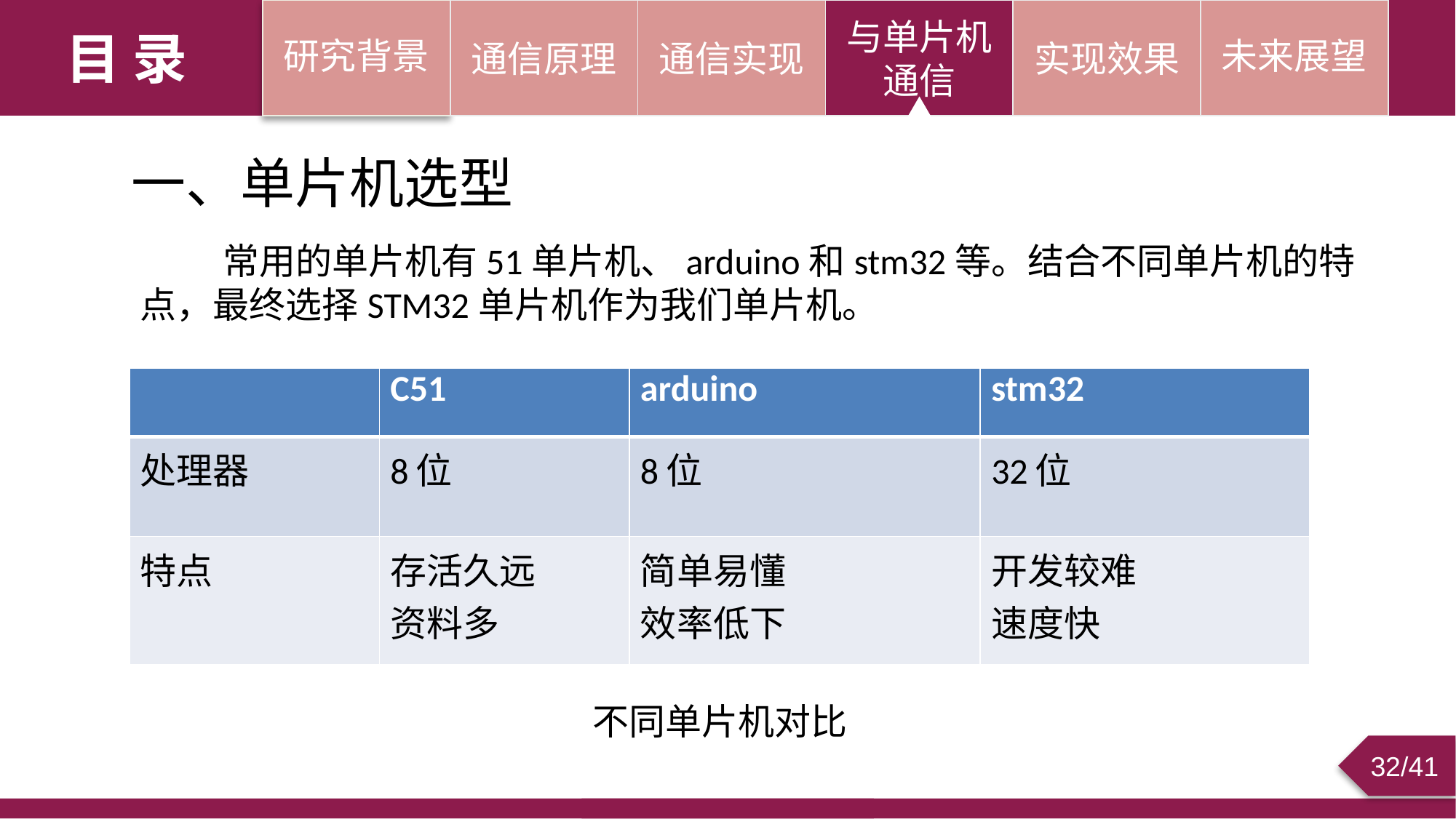

通信原理
通信实现
与单片机通信
实现效果
未来展望

研究背景
目 录

一、单片机选型
         常用的单片机有51单片机、arduino和stm32等。结合不同单片机的特点，最终选择STM32单片机作为我们单片机。
|  | C51 | arduino | stm32 |
| --- | --- | --- | --- |
| 处理器 | 8位 | 8位 | 32位 |
| 特点 | 存活久远 资料多 | 简单易懂 效率低下 | 开发较难 速度快 |
不同单片机对比
32/41